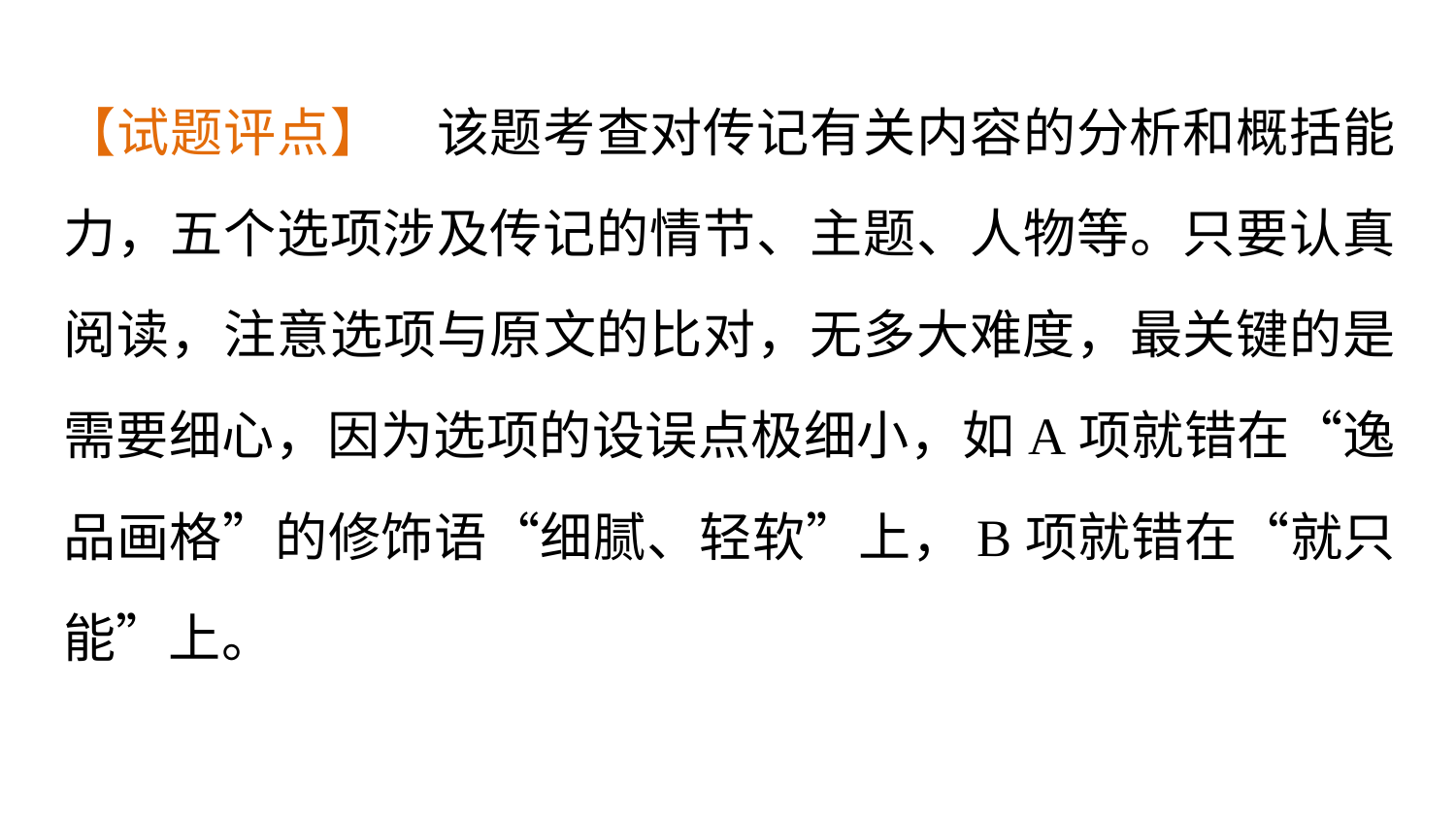

【试题评点】　该题考查对传记有关内容的分析和概括能力，五个选项涉及传记的情节、主题、人物等。只要认真阅读，注意选项与原文的比对，无多大难度，最关键的是需要细心，因为选项的设误点极细小，如A项就错在“逸品画格”的修饰语“细腻、轻软”上，B项就错在“就只能”上。